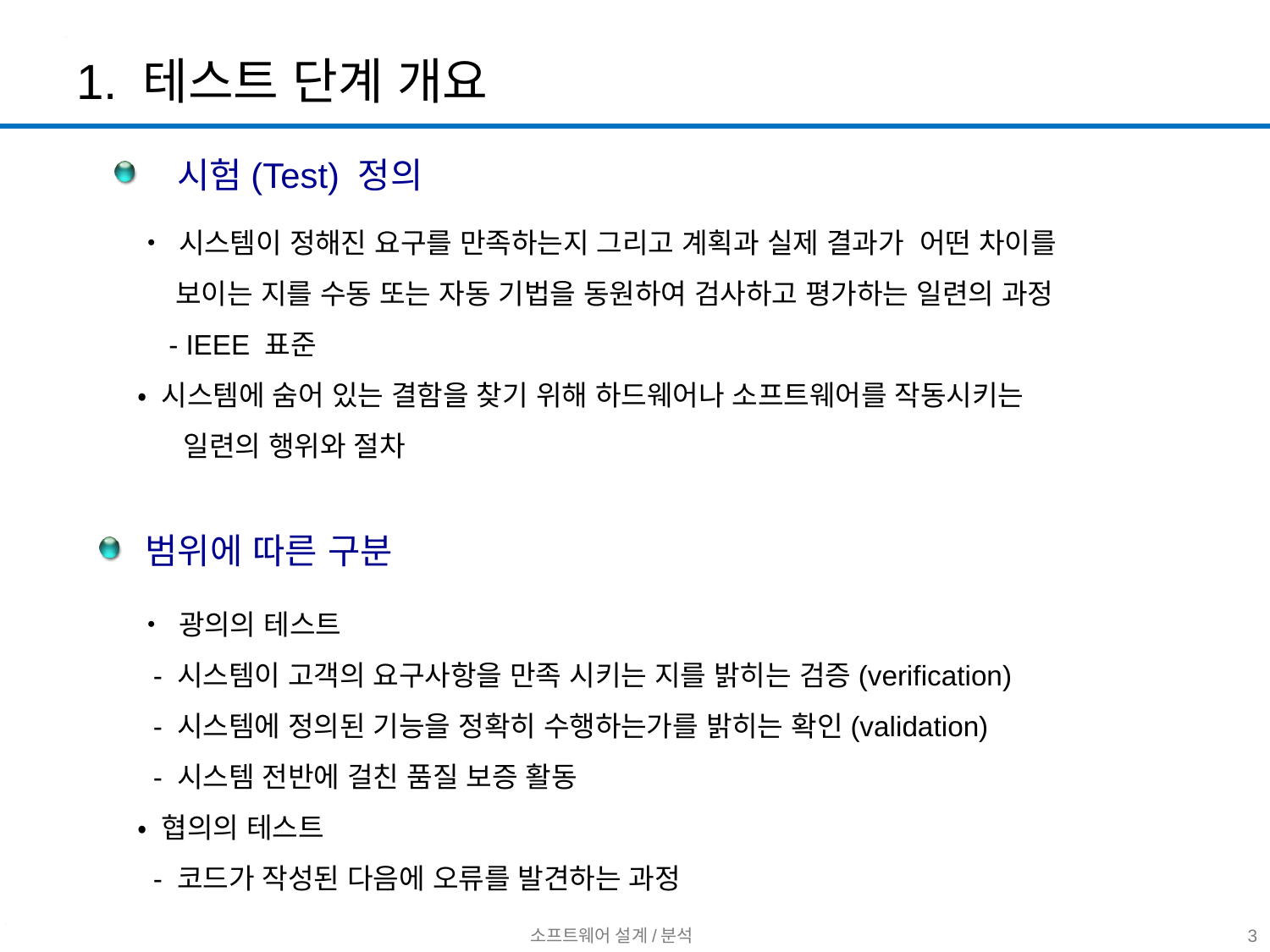

1. 테스트 단계 개요
 시험(Test) 정의
• 시스템이 정해진 요구를 만족하는지 그리고 계획과 실제 결과가  어떤 차이를
    보이는 지를 수동 또는 자동 기법을 동원하여 검사하고 평가하는 일련의 과정
    - IEEE 표준
• 시스템에 숨어 있는 결함을 찾기 위해 하드웨어나 소프트웨어를 작동시키는
     일련의 행위와 절차
 범위에 따른 구분
• 광의의 테스트
  - 시스템이 고객의 요구사항을 만족 시키는 지를 밝히는 검증(verification)
  - 시스템에 정의된 기능을 정확히 수행하는가를 밝히는 확인(validation)
  - 시스템 전반에 걸친 품질 보증 활동
• 협의의 테스트
  - 코드가 작성된 다음에 오류를 발견하는 과정